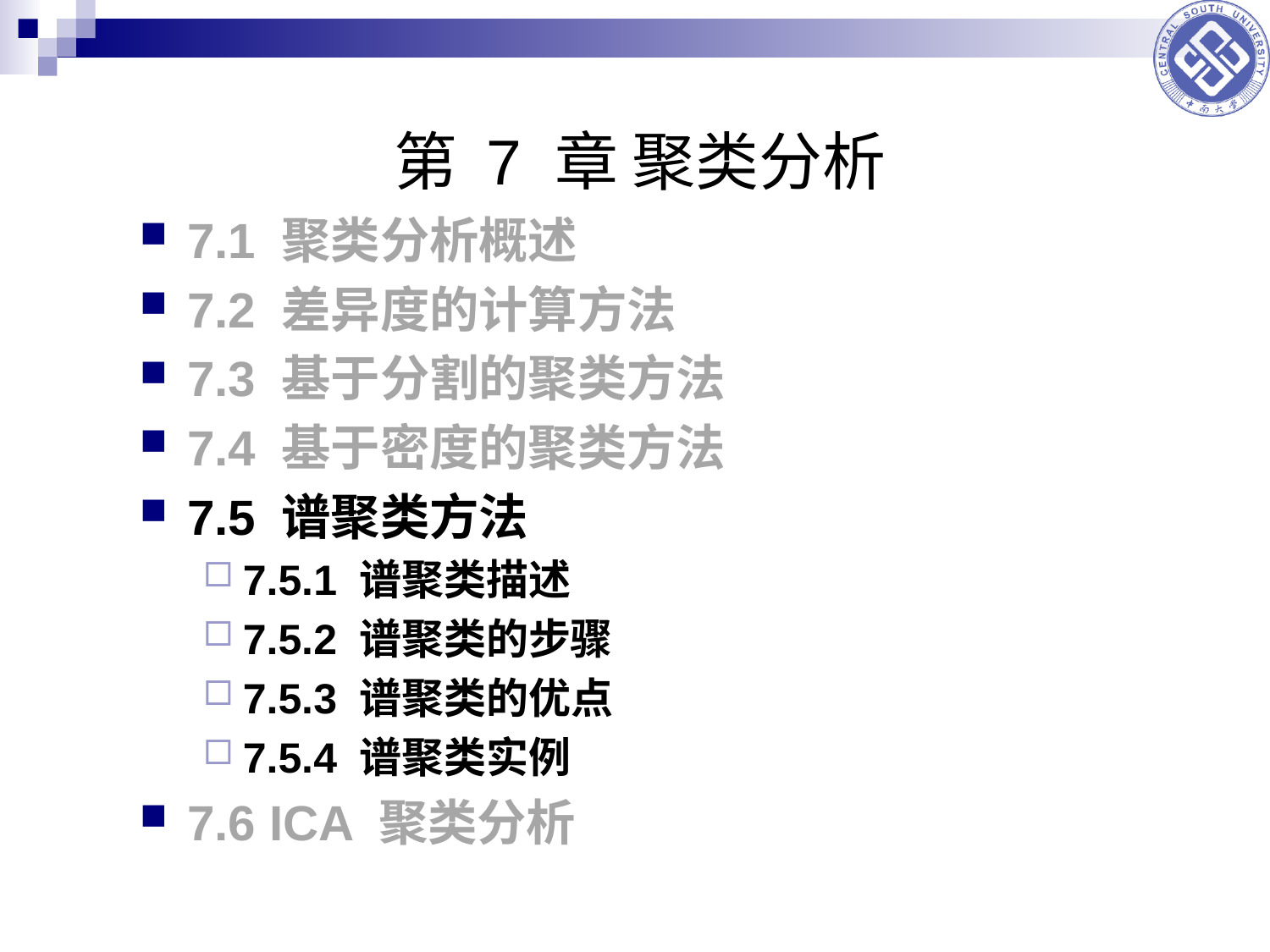

第 7 章 聚类分析
7.1 聚类分析概述
7.2 差异度的计算方法
7.3 基于分割的聚类方法
7.4 基于密度的聚类方法
7.5 谱聚类方法
7.5.1 谱聚类描述
7.5.2 谱聚类的步骤
7.5.3 谱聚类的优点
7.5.4 谱聚类实例
7.6 ICA 聚类分析